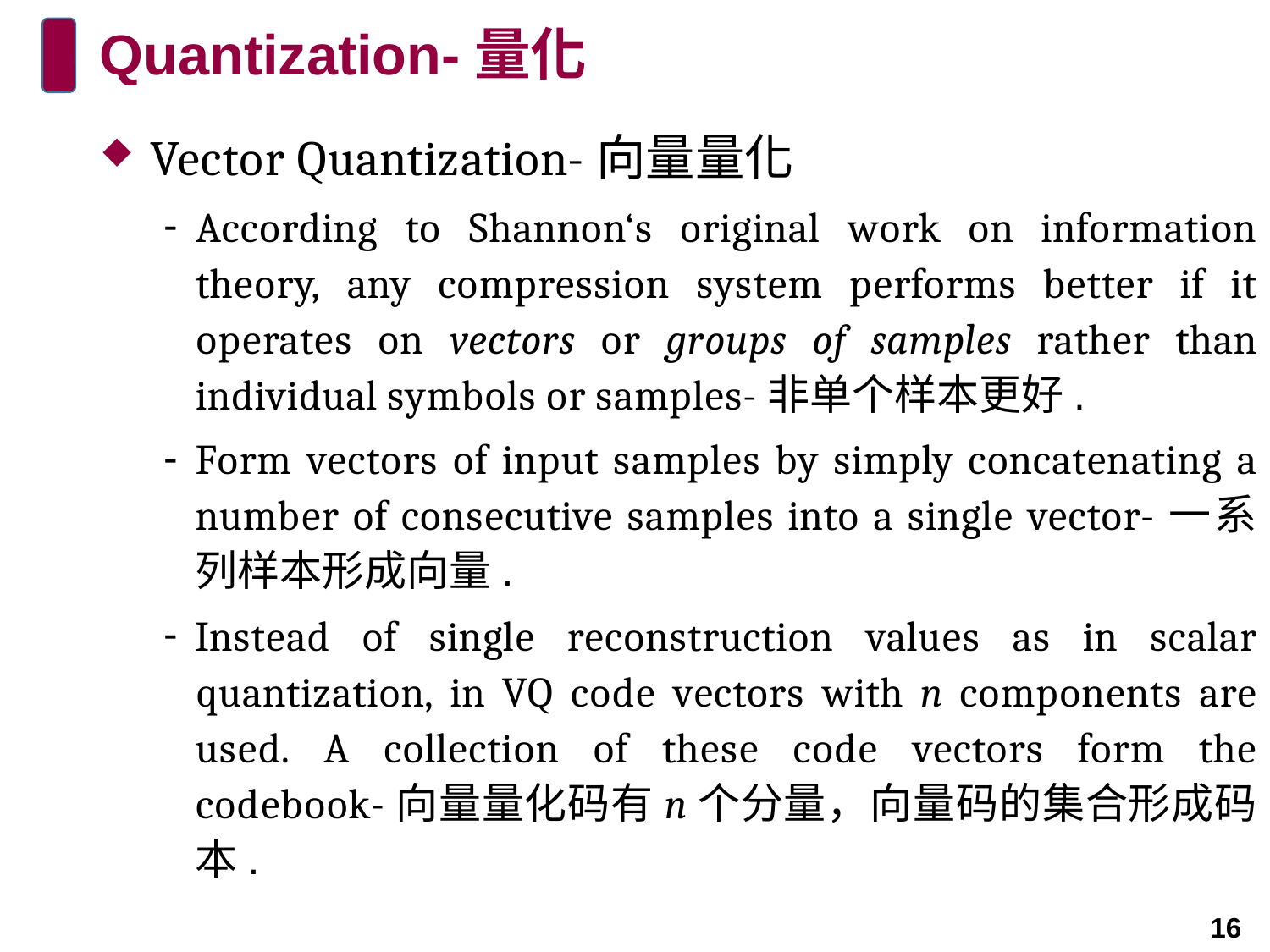

# Quantization-量化
Vector Quantization-向量量化
According to Shannon‘s original work on information theory, any compression system performs better if it operates on vectors or groups of samples rather than individual symbols or samples-非单个样本更好.
Form vectors of input samples by simply concatenating a number of consecutive samples into a single vector-一系列样本形成向量.
Instead of single reconstruction values as in scalar quantization, in VQ code vectors with n components are used. A collection of these code vectors form the codebook-向量量化码有n个分量，向量码的集合形成码本.

16